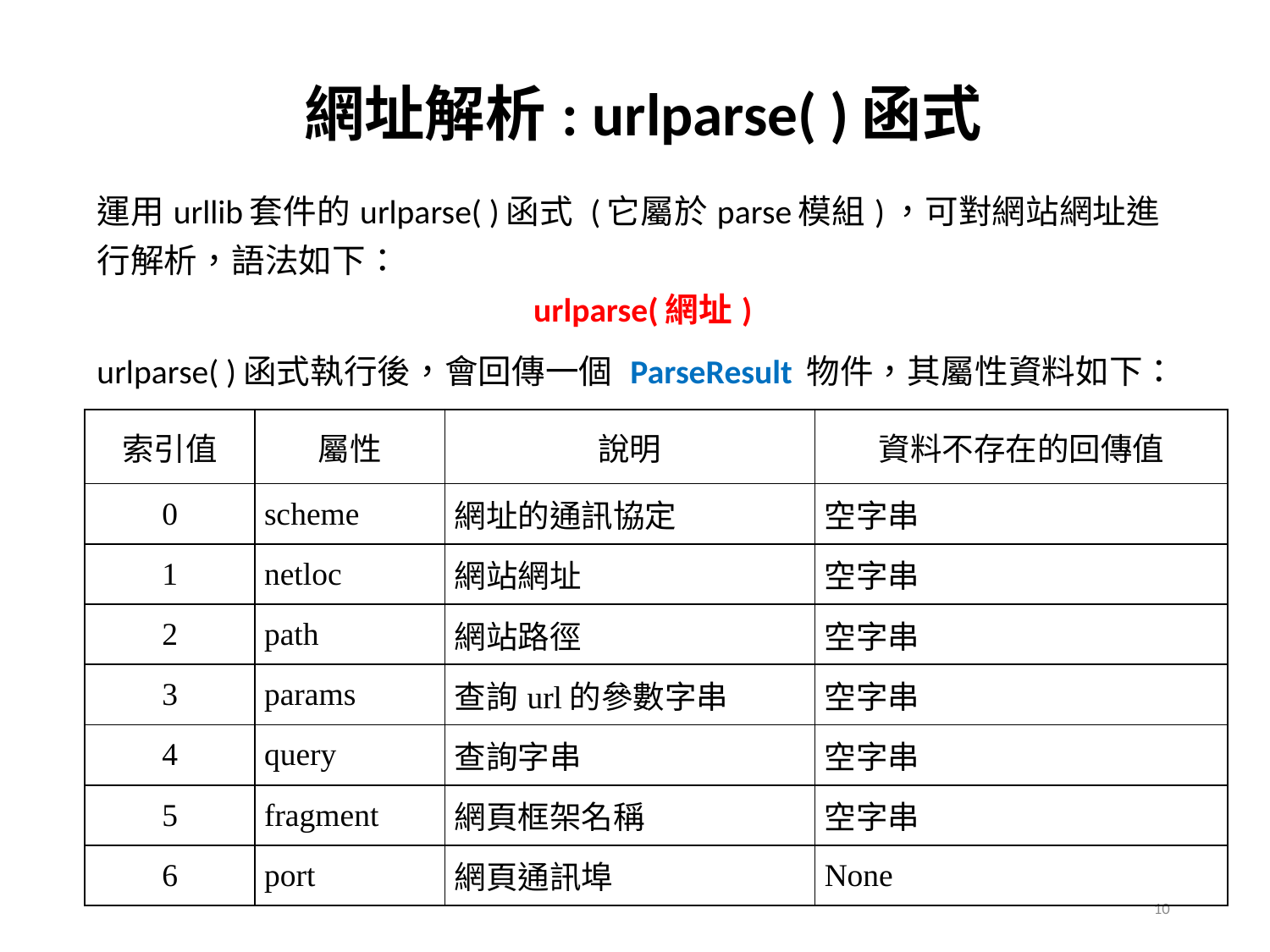

網址解析: urlparse( )函式

運用urllib套件的urlparse( )函式 (它屬於parse模組)，可對網站網址進行解析，語法如下：
urlparse(網址)

urlparse( )函式執行後，會回傳一個 ParseResult 物件，其屬性資料如下：
| 索引值 | 屬性 | 說明 | 資料不存在的回傳值 |
| --- | --- | --- | --- |
| 0 | scheme | 網址的通訊協定 | 空字串 |
| 1 | netloc | 網站網址 | 空字串 |
| 2 | path | 網站路徑 | 空字串 |
| 3 | params | 查詢url的參數字串 | 空字串 |
| 4 | query | 查詢字串 | 空字串 |
| 5 | fragment | 網頁框架名稱 | 空字串 |
| 6 | port | 網頁通訊埠 | None |
10